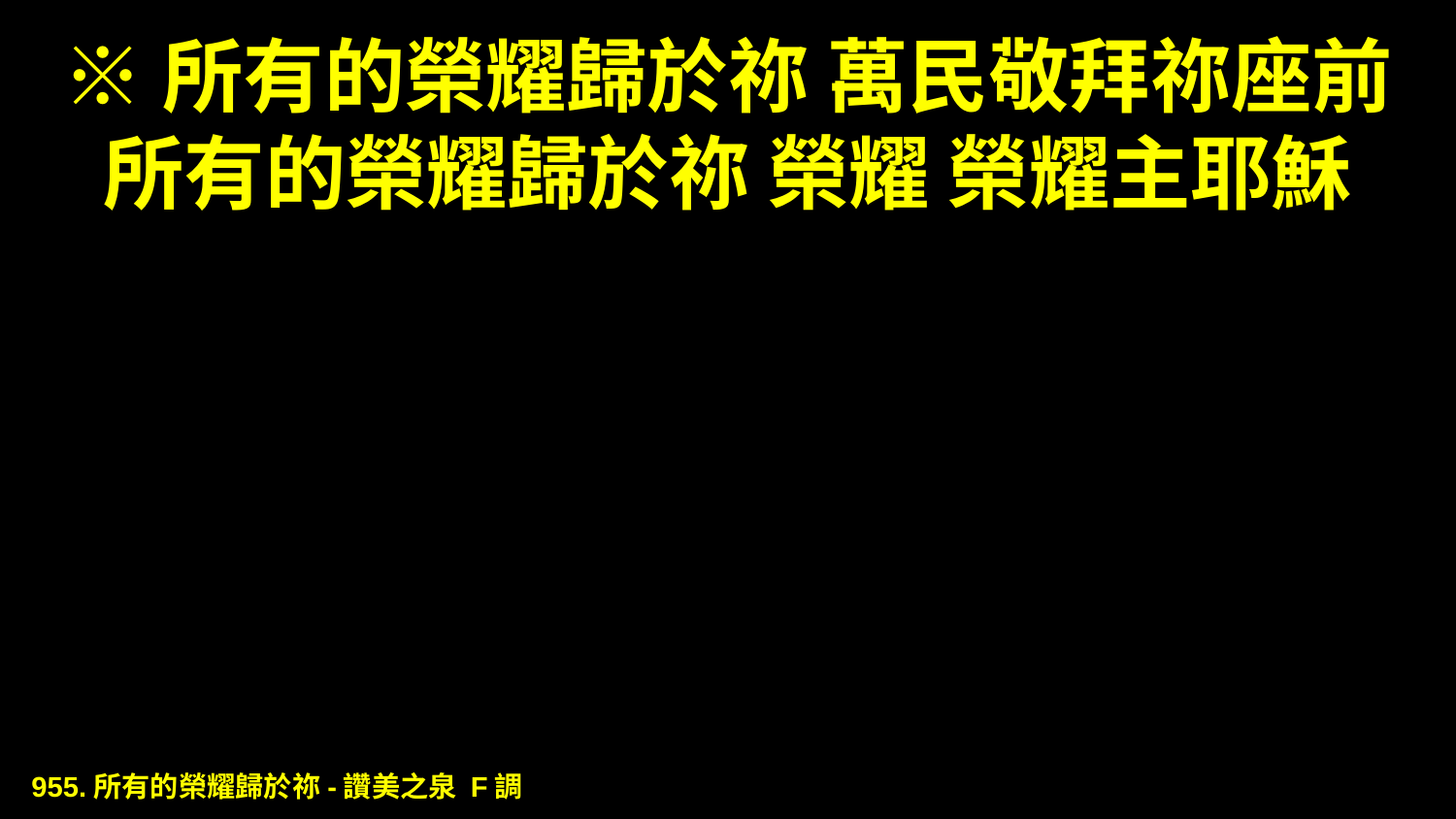

# ※所有的榮耀歸於祢 萬民敬拜祢座前 所有的榮耀歸於祢 榮耀 榮耀主耶穌
955.所有的榮耀歸於祢-讚美之泉 F調